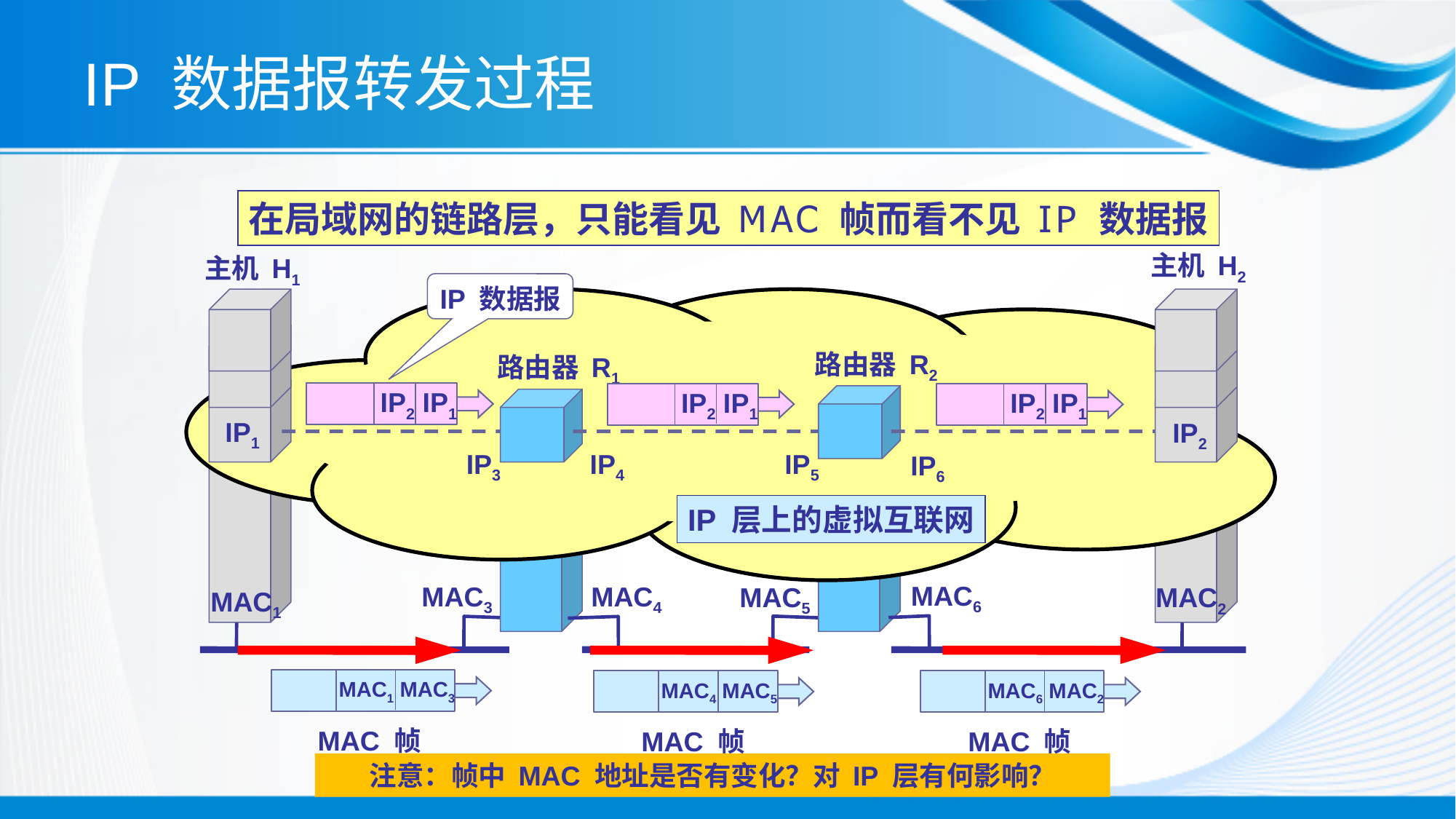

# IP 数据报转发过程
在局域网的链路层，只能看见 MAC 帧而看不见 IP 数据报
主机 H2
主机 H1

IP 数据报

路由器 R2
路由器 R1
IP2 IP1

IP2 IP1

IP2 IP1

IP1
IP2

IP3
IP4
IP5
IP6
IP 层上的虚拟互联网
MAC6
MAC3
MAC4
MAC5
MAC2
MAC1

MAC1 MAC3

MAC4 MAC5

MAC6 MAC2

MAC 帧
MAC 帧
MAC 帧
注意：帧中 MAC 地址是否有变化？对 IP 层有何影响？